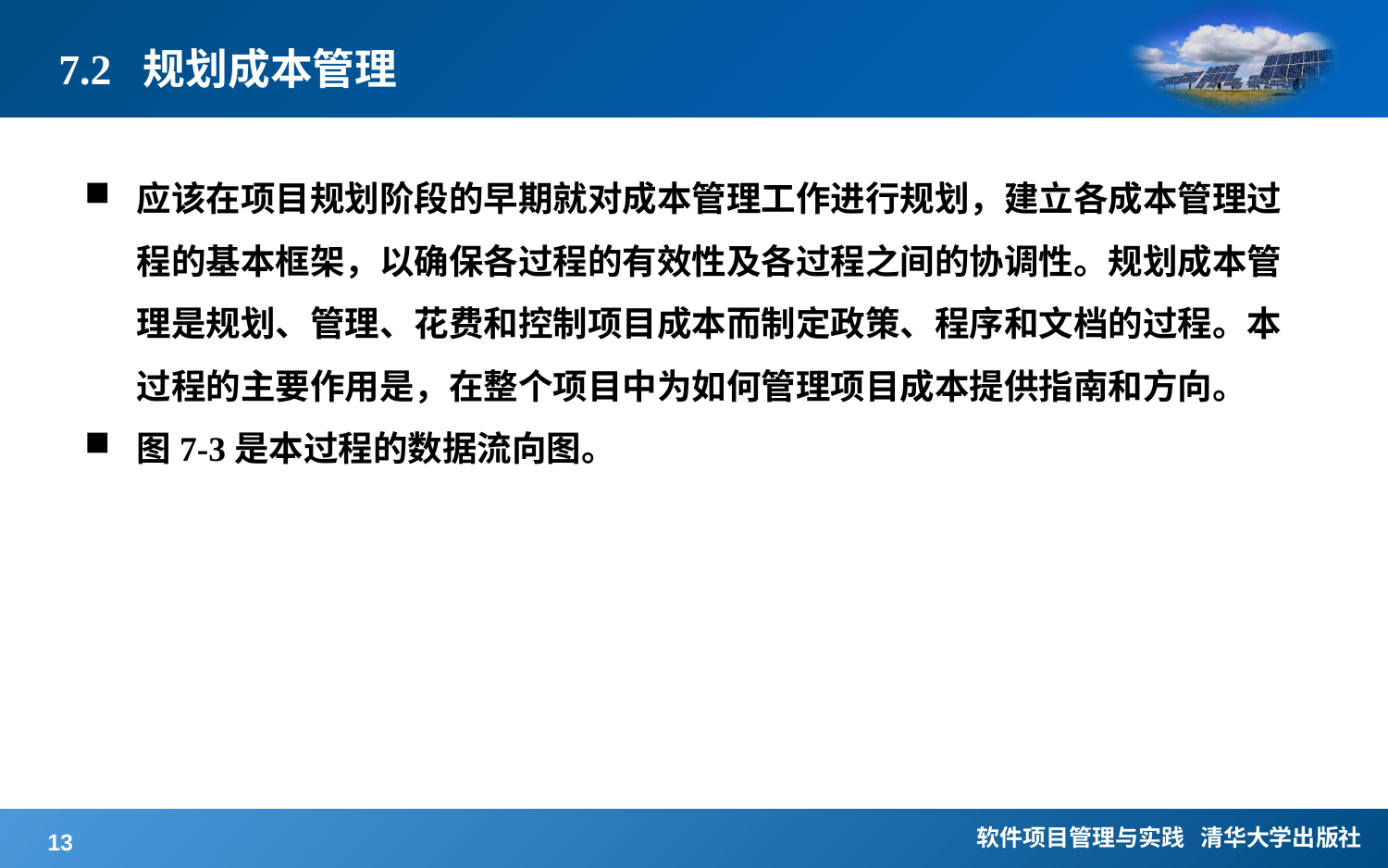

# 7.2  规划成本管理
应该在项目规划阶段的早期就对成本管理工作进行规划，建立各成本管理过程的基本框架，以确保各过程的有效性及各过程之间的协调性。规划成本管理是规划、管理、花费和控制项目成本而制定政策、程序和文档的过程。本过程的主要作用是，在整个项目中为如何管理项目成本提供指南和方向。
图7-3是本过程的数据流向图。